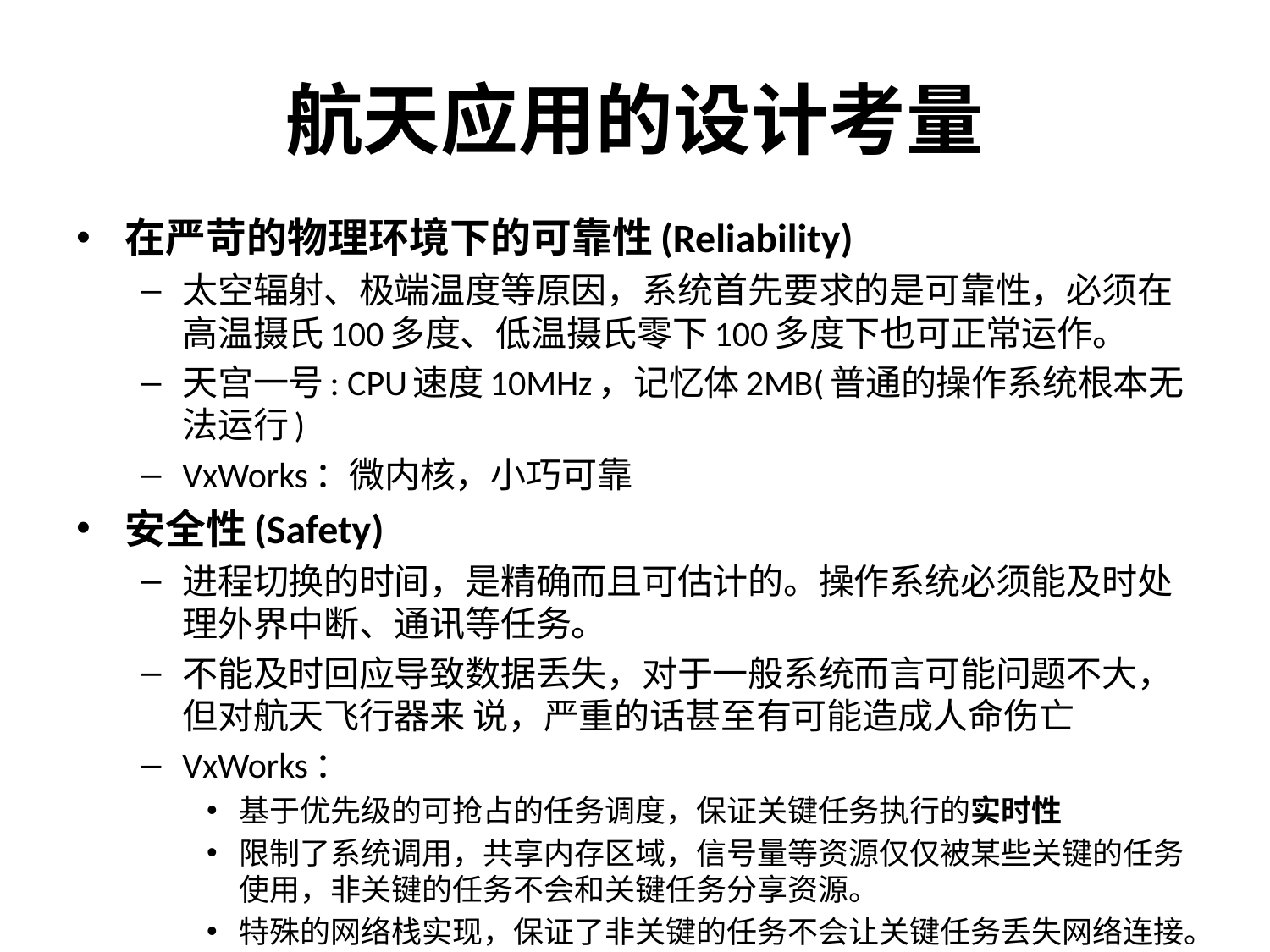

# 航天应用的设计考量
在严苛的物理环境下的可靠性(Reliability)
太空辐射、极端温度等原因，系统首先要求的是可靠性，必须在高温摄氏100多度、低温摄氏零下100多度下也可正常运作。
天宫一号: CPU速度10MHz，记忆体2MB(普通的操作系统根本无法运行)
VxWorks：微内核，小巧可靠
安全性(Safety)
进程切换的时间，是精确而且可估计的。操作系统必须能及时处理外界中断、通讯等任务。
不能及时回应导致数据丢失，对于一般系统而言可能问题不大，但对航天飞行器来 说，严重的话甚至有可能造成人命伤亡
VxWorks：
基于优先级的可抢占的任务调度，保证关键任务执行的实时性
限制了系统调用，共享内存区域，信号量等资源仅仅被某些关键的任务使用，非关键的任务不会和关键任务分享资源。
特殊的网络栈实现，保证了非关键的任务不会让关键任务丢失网络连接。